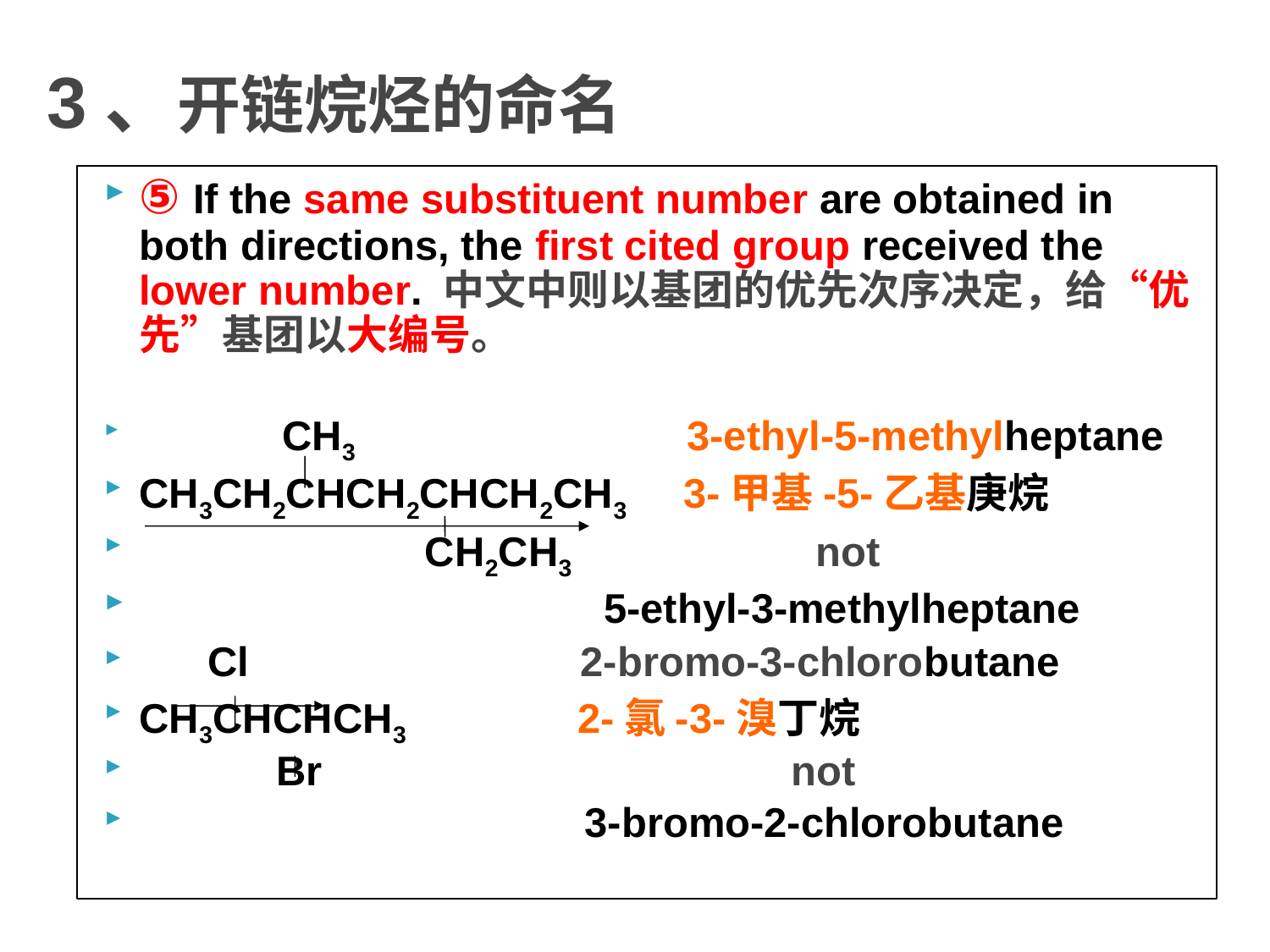

# 3、开链烷烃的命名
⑤ If the same substituent number are obtained in both directions, the first cited group received the lower number. 中文中则以基团的优先次序决定，给“优先”基团以大编号。

               CH3                             3-ethyl-5-methylheptane
CH3CH2CHCH2CHCH2CH3     3-甲基-5-乙基庚烷
                         CH2CH3                                    not
                                    5-ethyl-3-methylheptane
      Cl                             2-bromo-3-chlorobutane
CH3CHCHCH3               2-氯-3-溴丁烷
            Br                                         not
                                       3-bromo-2-chlorobutane